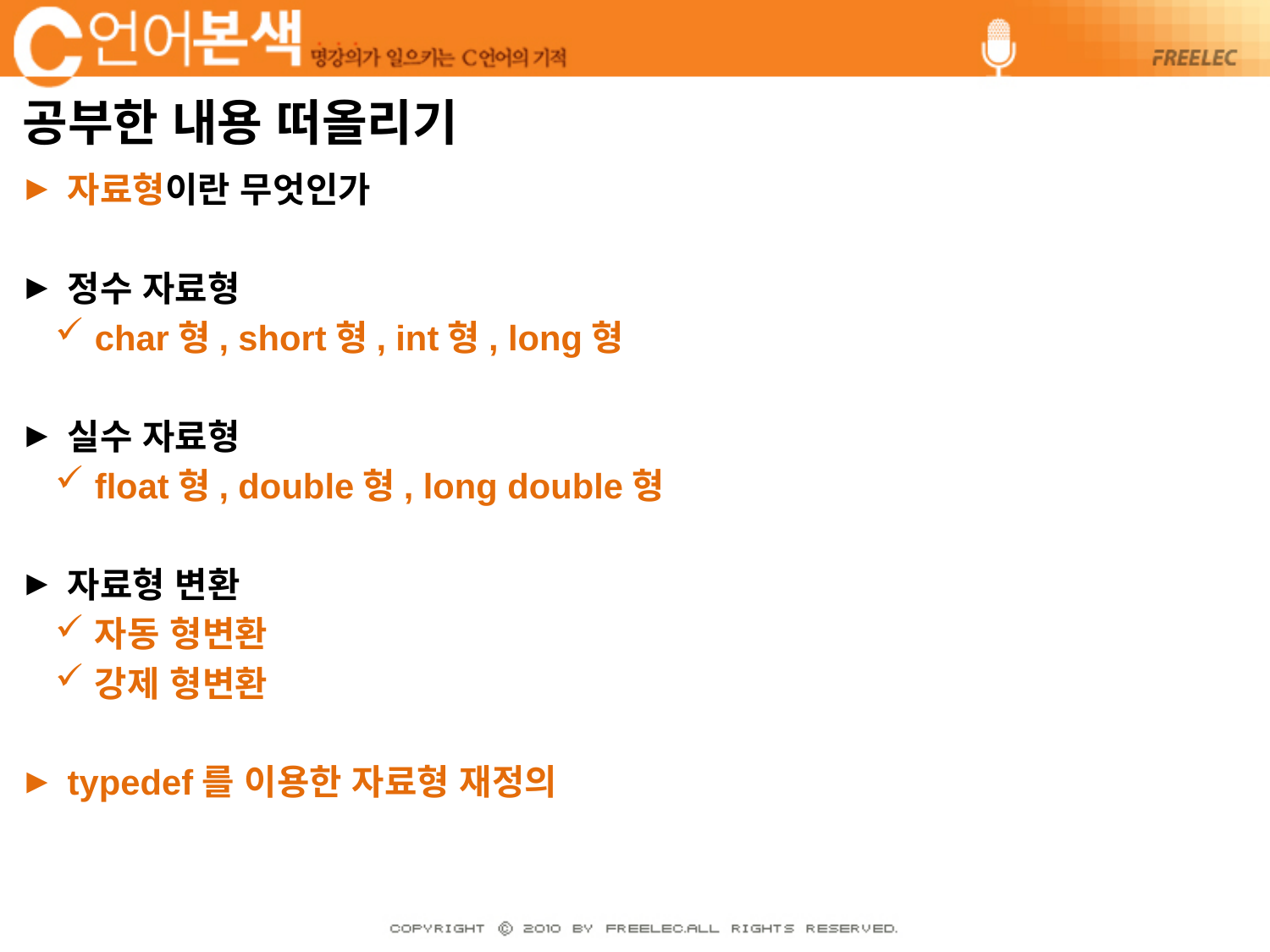

# 공부한 내용 떠올리기
자료형이란 무엇인가

정수 자료형
char형, short형, int형, long형

실수 자료형
float형, double형, long double형

자료형 변환
자동 형변환
강제 형변환

typedef를 이용한 자료형 재정의